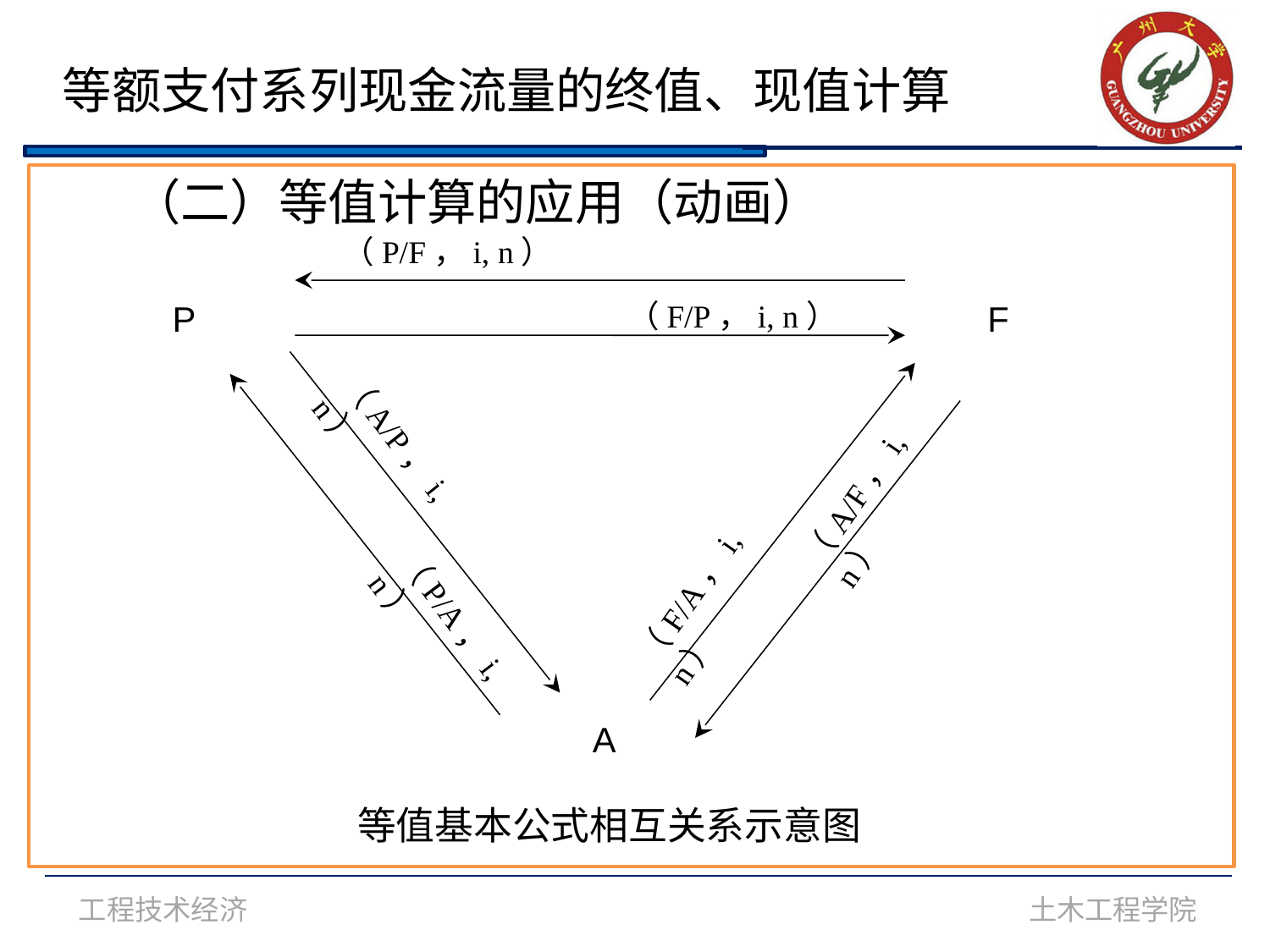

等额支付系列现金流量的终值、现值计算
      （二）等值计算的应用（动画）
（P/F，i, n）

P
（F/P，i, n）
F

（A/P，i, n）
（A/F，i, n）
（F/A，i, n）
（P/A，i, n）
A
等值基本公式相互关系示意图